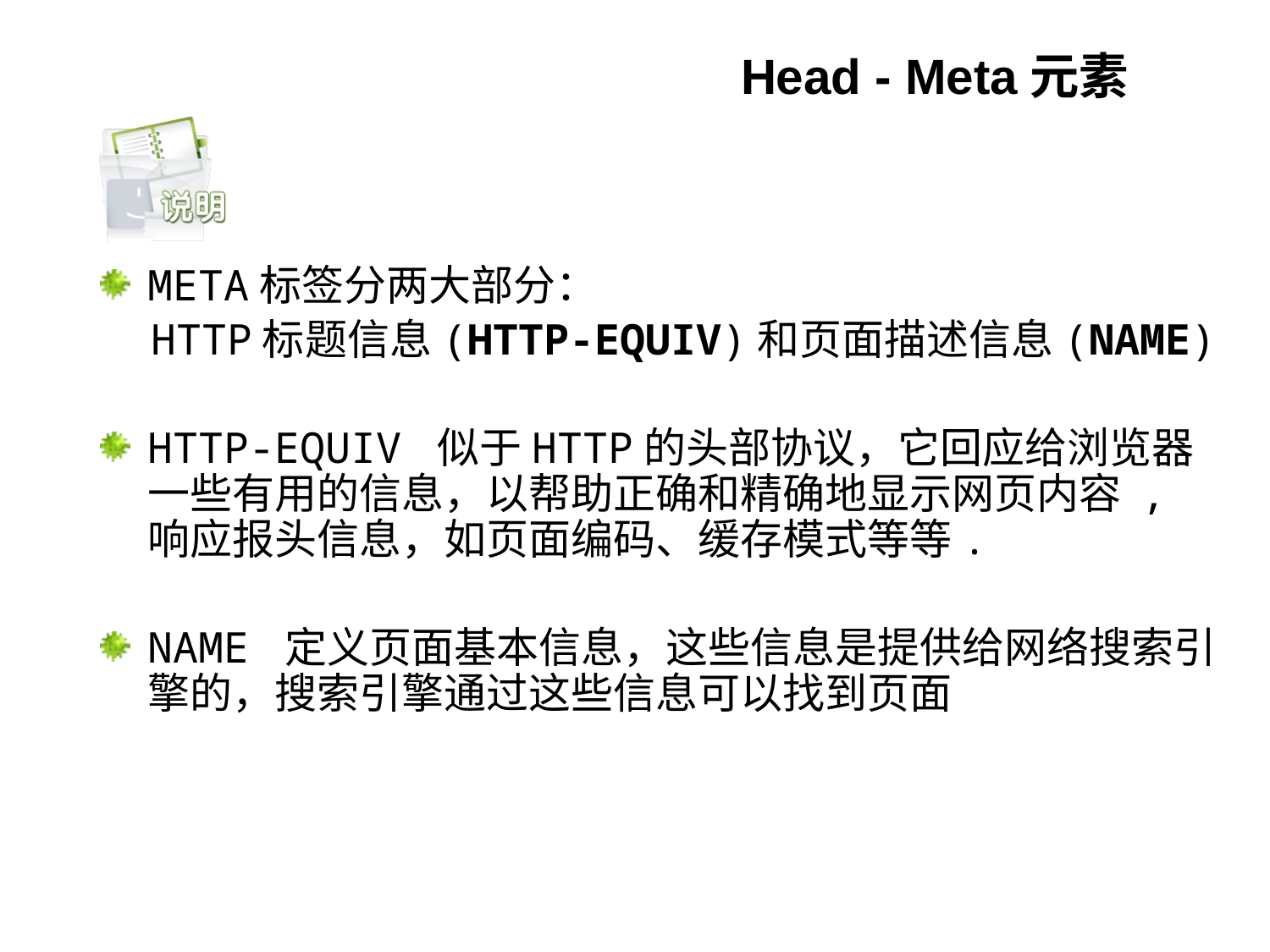

# Head - Meta元素
META标签分两大部分：
  HTTP标题信息(HTTP-EQUIV)和页面描述信息(NAME)

HTTP-EQUIV 似于HTTP的头部协议，它回应给浏览器一些有用的信息，以帮助正确和精确地显示网页内容 ,响应报头信息，如页面编码、缓存模式等等.

NAME 定义页面基本信息，这些信息是提供给网络搜索引擎的，搜索引擎通过这些信息可以找到页面